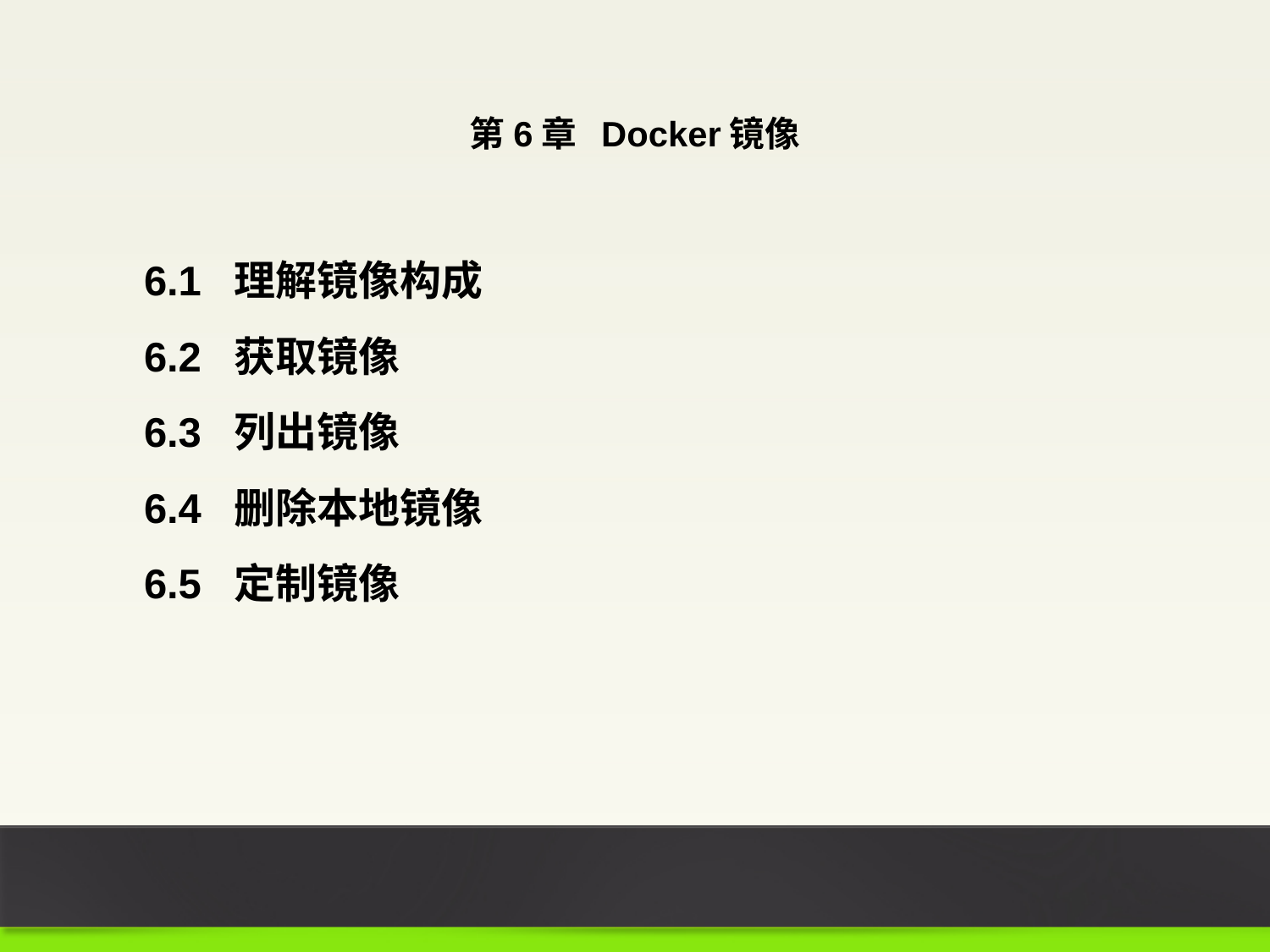

第6章  Docker镜像
6.1  理解镜像构成
6.2  获取镜像
6.3  列出镜像
6.4  删除本地镜像
6.5  定制镜像